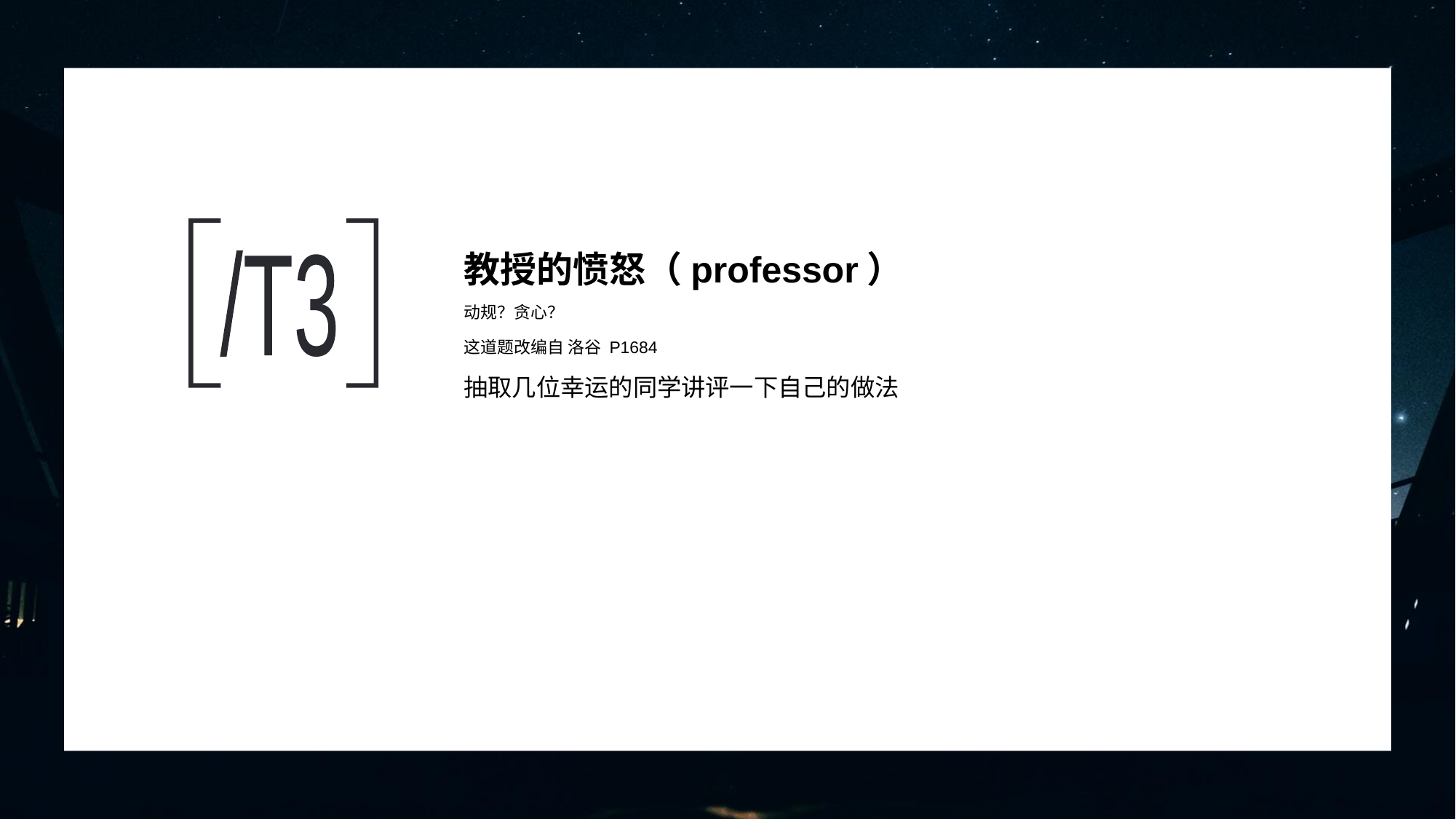

# 教授的愤怒（professor）
/T3
动规？贪心？
这道题改编自 洛谷 P1684
抽取几位幸运的同学讲评一下自己的做法